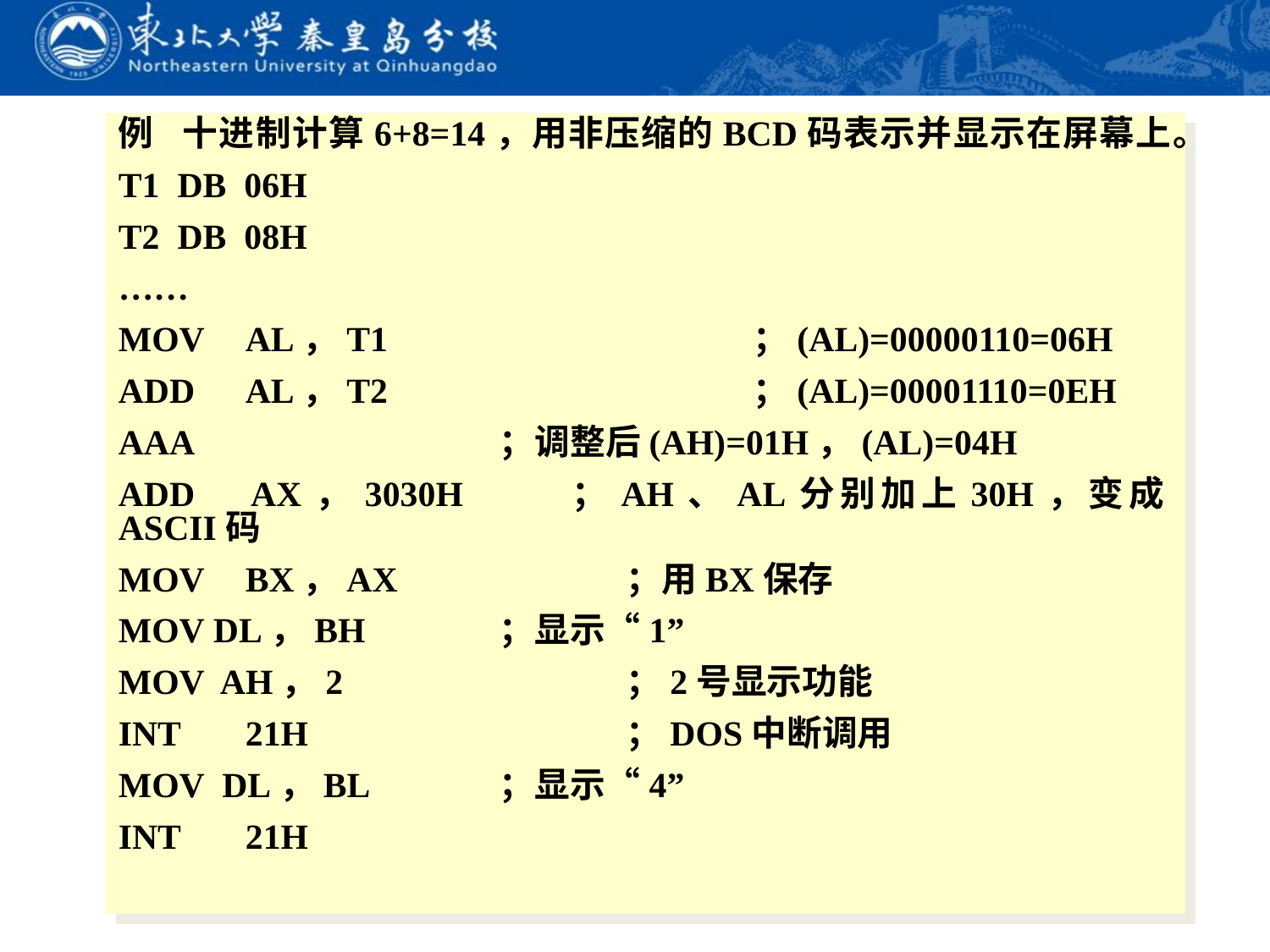

例   十进制计算6+8=14，用非压缩的BCD码表示并显示在屏幕上。
T1  DB  06H
T2  DB  08H
……
MOV	AL，T1			；(AL)=00000110=06H
ADD	AL，T2			；(AL)=00001110=0EH
AAA			；调整后(AH)=01H，(AL)=04H
ADD 	AX，3030H	   ；AH、AL分别加上30H，变成ASCII码
MOV	BX，AX		；用BX保存
MOV DL，BH		；显示“1”
MOV  AH，2			；2号显示功能
INT 	21H			；DOS中断调用
MOV  DL，BL		；显示“4”
INT 	21H